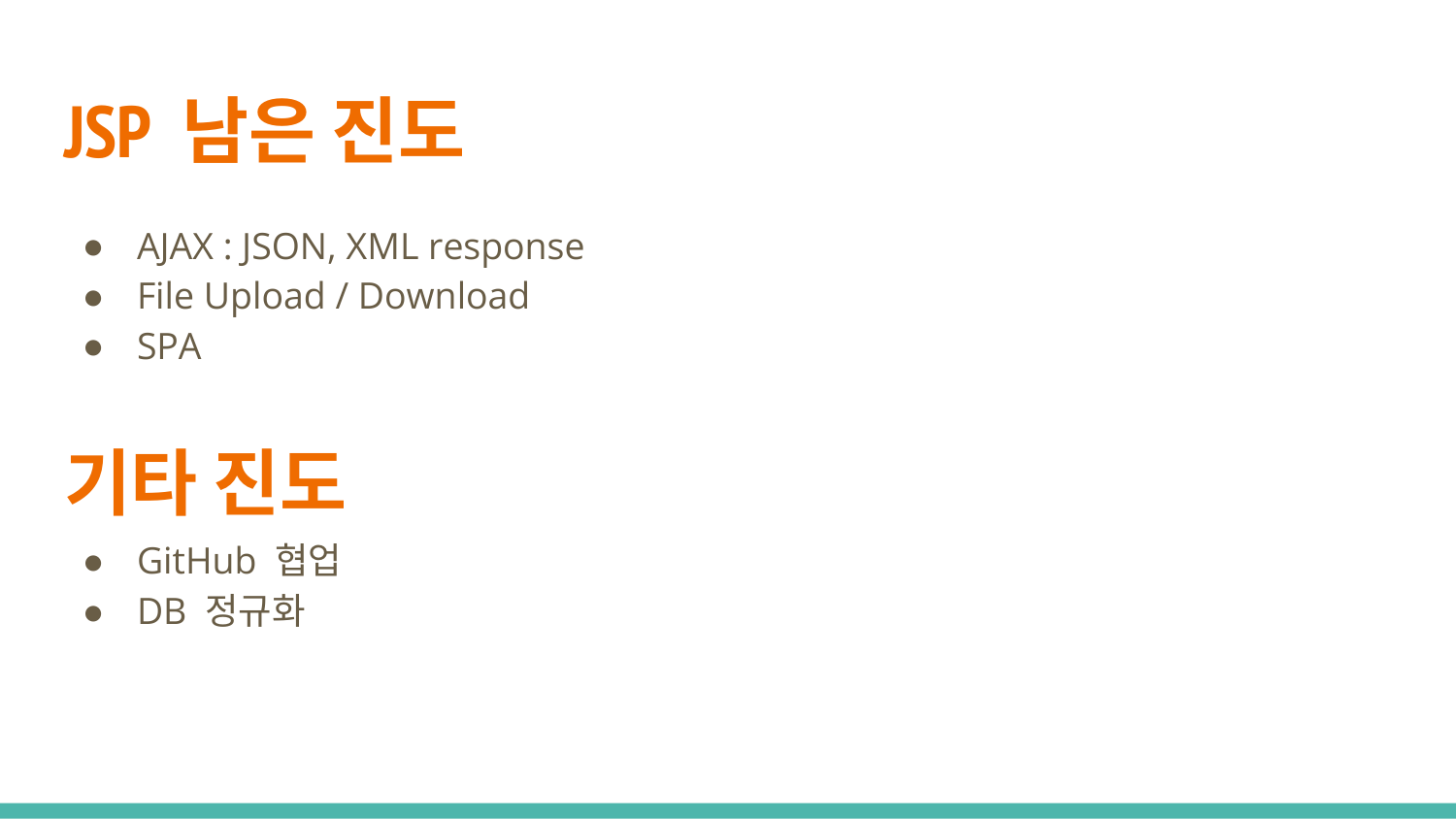

# JSP 남은 진도
AJAX : JSON, XML response
File Upload / Download
SPA
기타 진도
GitHub 협업
DB 정규화